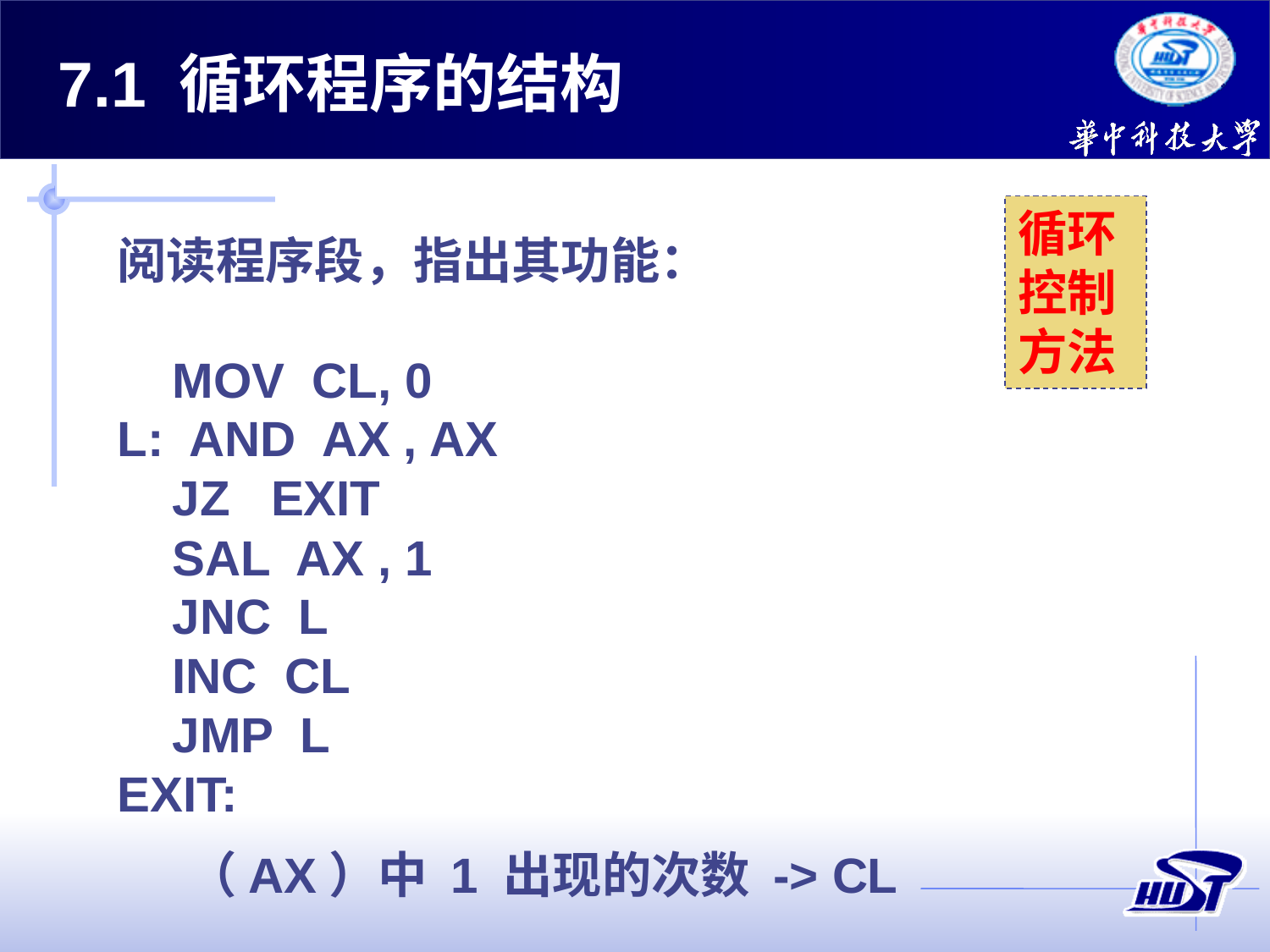

7.1 循环程序的结构
循环
控制
方法
阅读程序段，指出其功能：

    MOV  CL, 0
L:  AND  AX , AX
    JZ   EXIT
    SAL  AX , 1
    JNC  L
    INC  CL
    JMP  L
EXIT:
（AX）中 1 出现的次数 -> CL